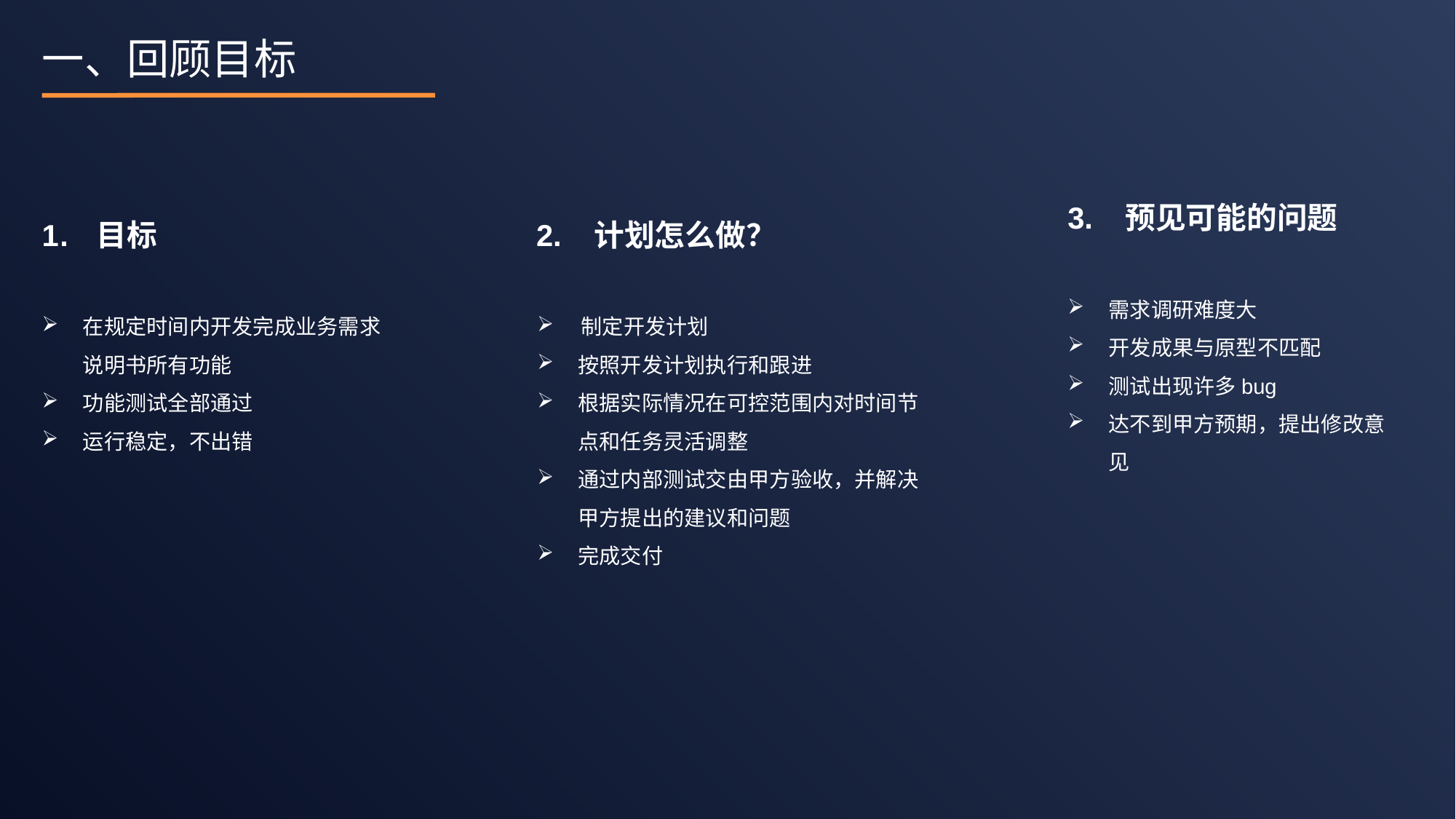

一、回顾目标
3.   预见可能的问题
目标
2.   计划怎么做？
需求调研难度大
开发成果与原型不匹配
测试出现许多bug
达不到甲方预期，提出修改意见
在规定时间内开发完成业务需求说明书所有功能
功能测试全部通过
运行稳定，不出错
 制定开发计划
按照开发计划执行和跟进
根据实际情况在可控范围内对时间节点和任务灵活调整
通过内部测试交由甲方验收，并解决甲方提出的建议和问题
完成交付